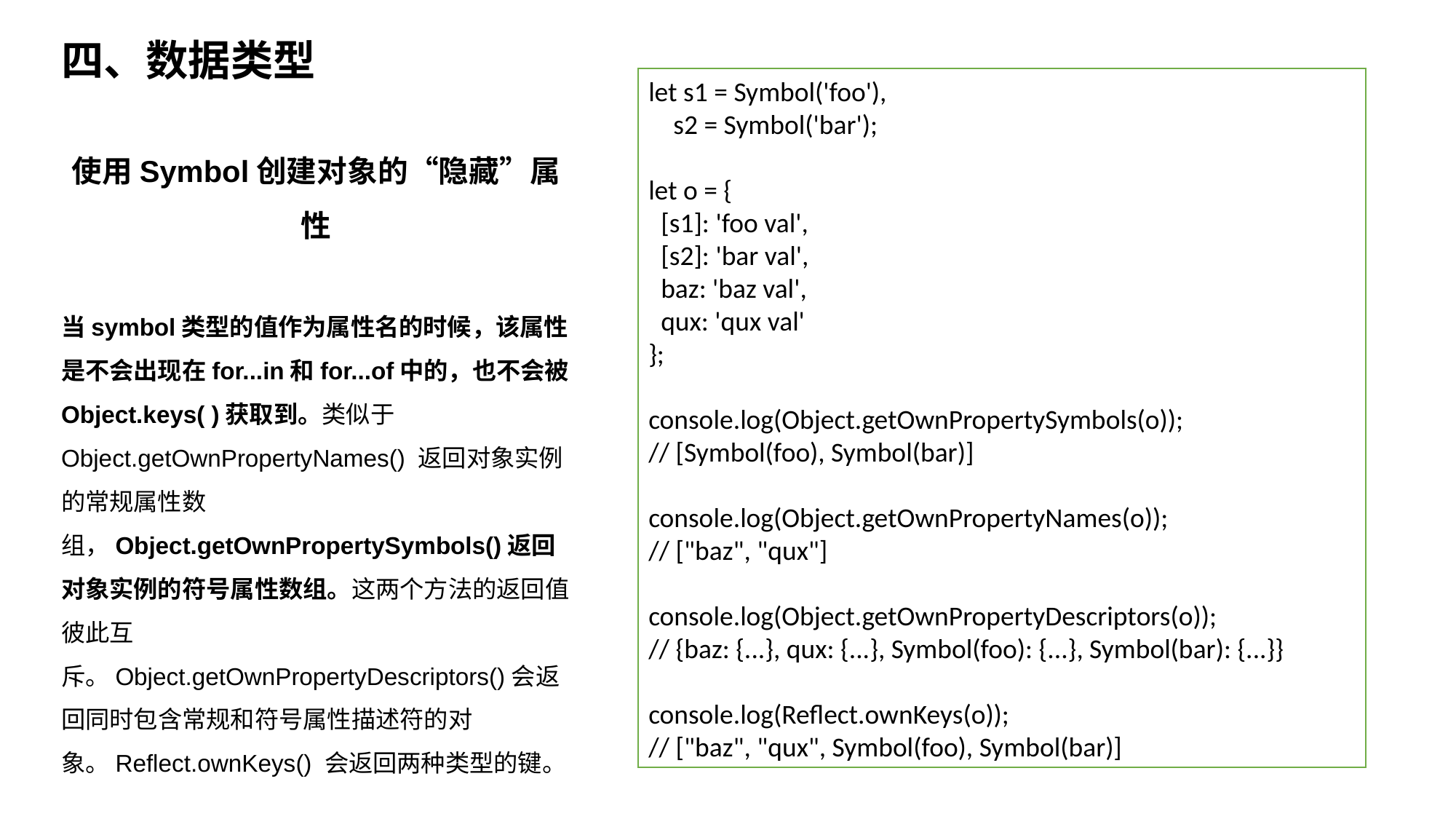

四、数据类型
let s1 = Symbol('foo'),
    s2 = Symbol('bar');

let o = {
  [s1]: 'foo val',
  [s2]: 'bar val',
  baz: 'baz val',
  qux: 'qux val'
};

console.log(Object.getOwnPropertySymbols(o));
// [Symbol(foo), Symbol(bar)]

console.log(Object.getOwnPropertyNames(o));
// ["baz", "qux"]

console.log(Object.getOwnPropertyDescriptors(o));
// {baz: {...}, qux: {...}, Symbol(foo): {...}, Symbol(bar): {...}}

console.log(Reflect.ownKeys(o));
// ["baz", "qux", Symbol(foo), Symbol(bar)]
使用Symbol创建对象的“隐藏”属性

当symbol类型的值作为属性名的时候，该属性是不会出现在for...in和for...of中的，也不会被Object.keys( )获取到。类似于Object.getOwnPropertyNames() 返回对象实例的常规属性数组，Object.getOwnPropertySymbols()返回对象实例的符号属性数组。这两个方法的返回值彼此互斥。Object.getOwnPropertyDescriptors()会返回同时包含常规和符号属性描述符的对象。Reflect.ownKeys() 会返回两种类型的键。